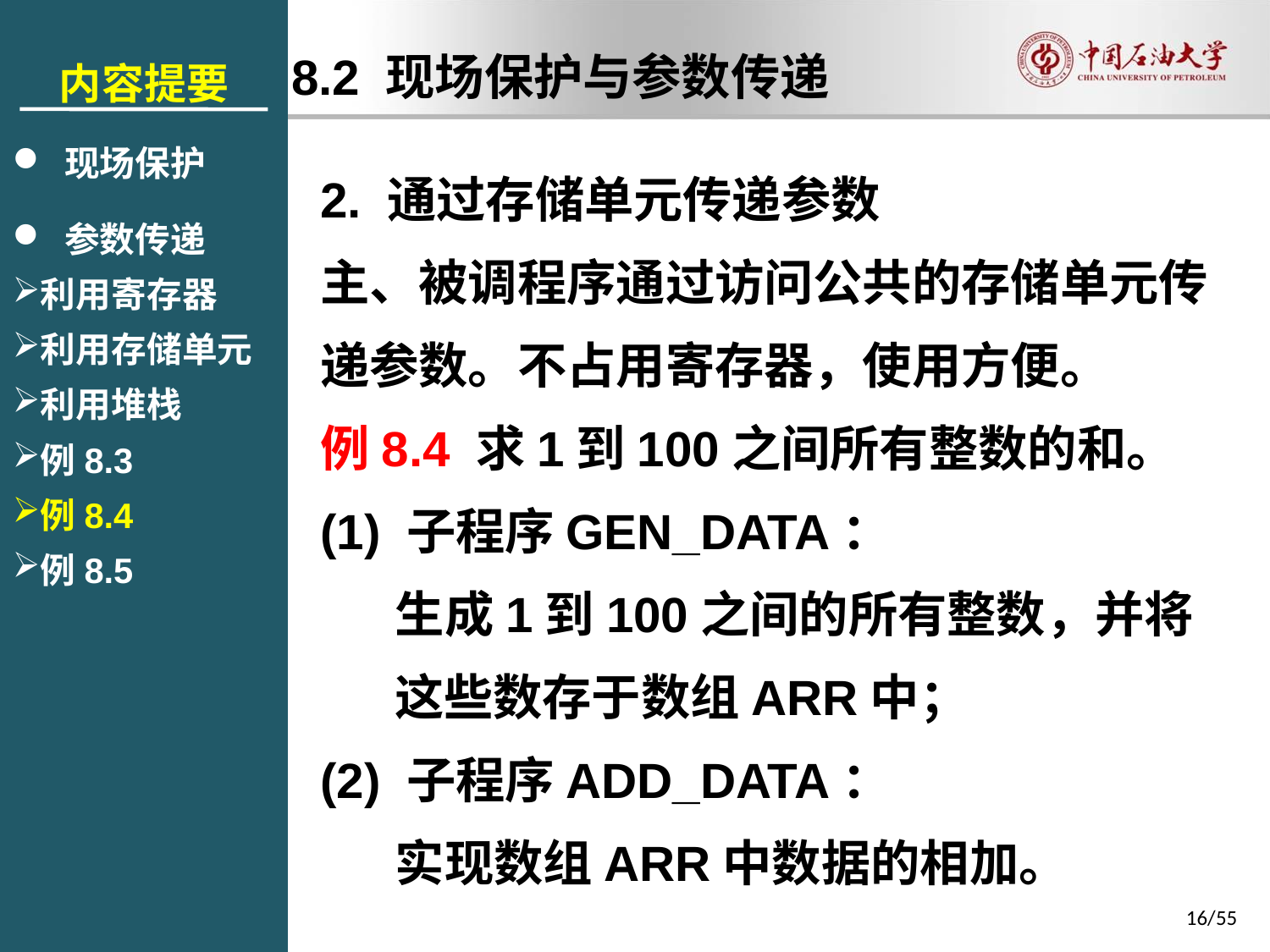

内容提要
 现场保护
 参数传递
利用寄存器
利用存储单元
利用堆栈
例8.3
例8.4
例8.5
8.2 现场保护与参数传递
2. 通过存储单元传递参数
主、被调程序通过访问公共的存储单元传递参数。不占用寄存器，使用方便。
例8.4 求1到100之间所有整数的和。
(1) 子程序GEN_DATA：
生成1到100之间的所有整数，并将这些数存于数组ARR中；
(2) 子程序ADD_DATA：
实现数组ARR中数据的相加。
16/55